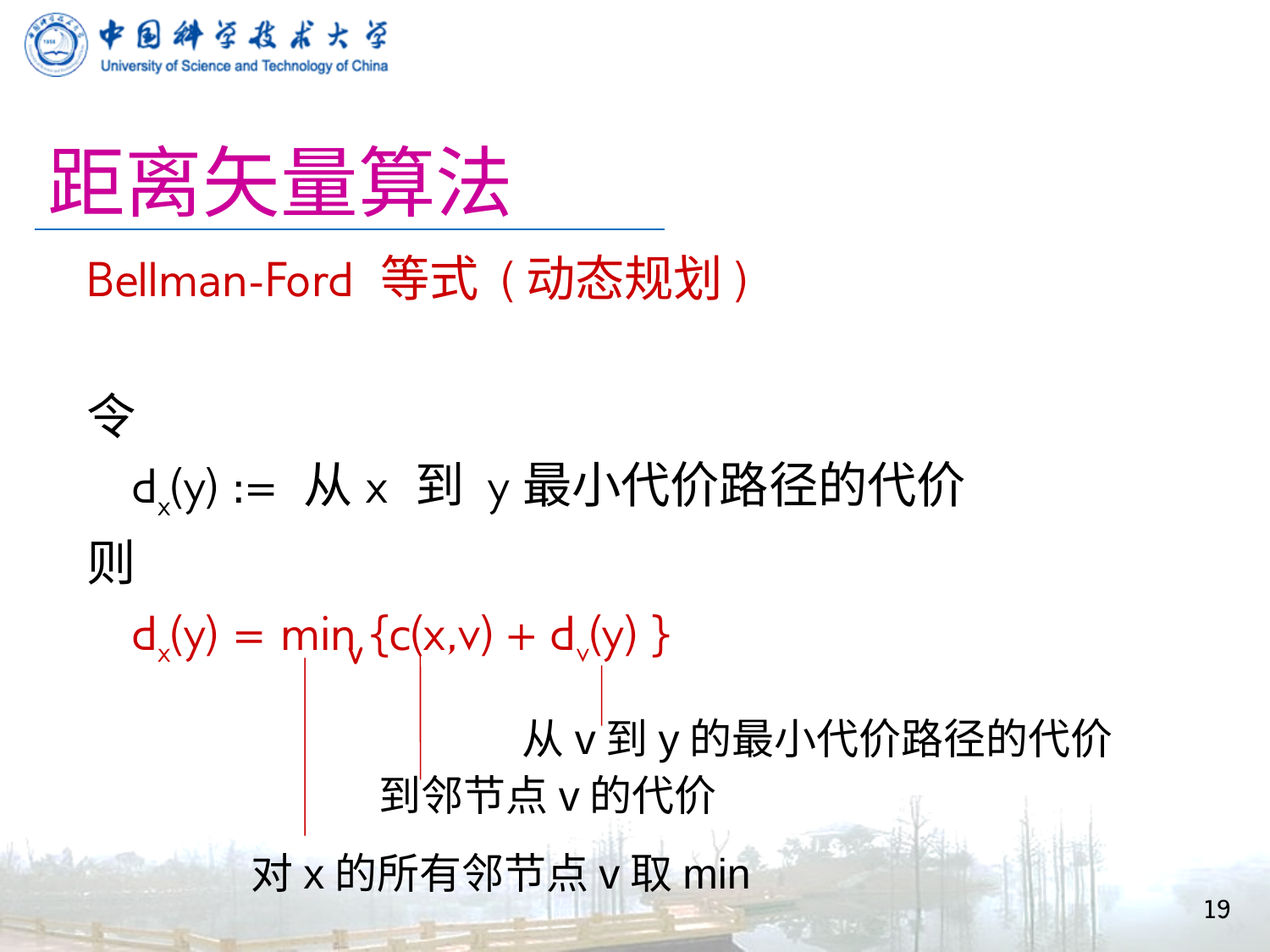

# 距离矢量算法
Bellman-Ford 等式 (动态规划)

令
   dx(y) := 从x 到 y最小代价路径的代价
则
   dx(y) = min {c(x,v) + dv(y) }

v

从v到y的最小代价路径的代价
到邻节点v的代价
对x的所有邻节点v取min
19